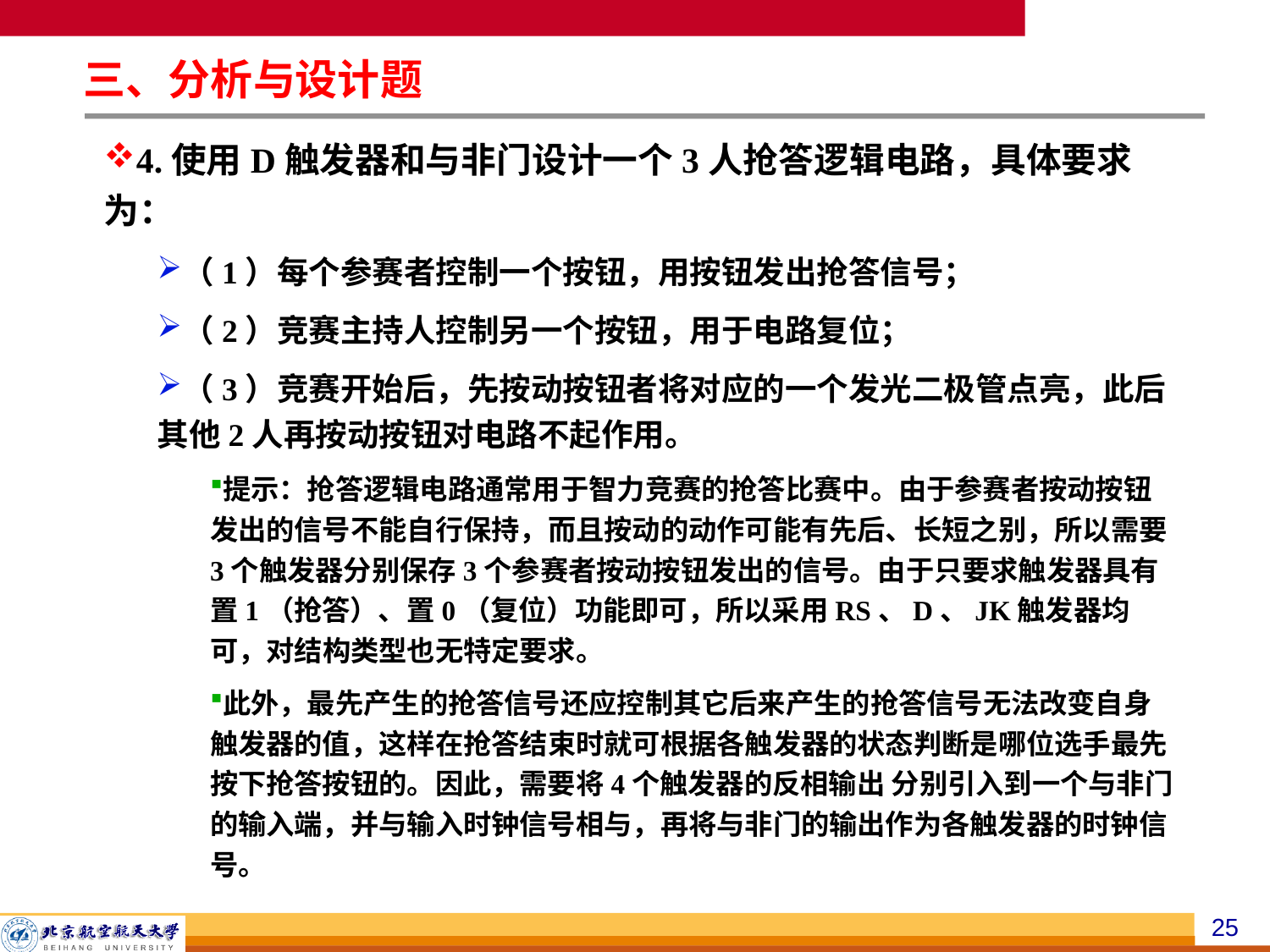

三、分析与设计题
4.使用D触发器和与非门设计一个3人抢答逻辑电路，具体要求为：
（1）每个参赛者控制一个按钮，用按钮发出抢答信号；
（2）竞赛主持人控制另一个按钮，用于电路复位；
（3）竞赛开始后，先按动按钮者将对应的一个发光二极管点亮，此后其他2人再按动按钮对电路不起作用。
提示：抢答逻辑电路通常用于智力竞赛的抢答比赛中。由于参赛者按动按钮发出的信号不能自行保持，而且按动的动作可能有先后、长短之别，所以需要3个触发器分别保存3个参赛者按动按钮发出的信号。由于只要求触发器具有置1（抢答）、置0（复位）功能即可，所以采用RS、D、JK触发器均可，对结构类型也无特定要求。
此外，最先产生的抢答信号还应控制其它后来产生的抢答信号无法改变自身触发器的值，这样在抢答结束时就可根据各触发器的状态判断是哪位选手最先按下抢答按钮的。因此，需要将4个触发器的反相输出 分别引入到一个与非门的输入端，并与输入时钟信号相与，再将与非门的输出作为各触发器的时钟信号。